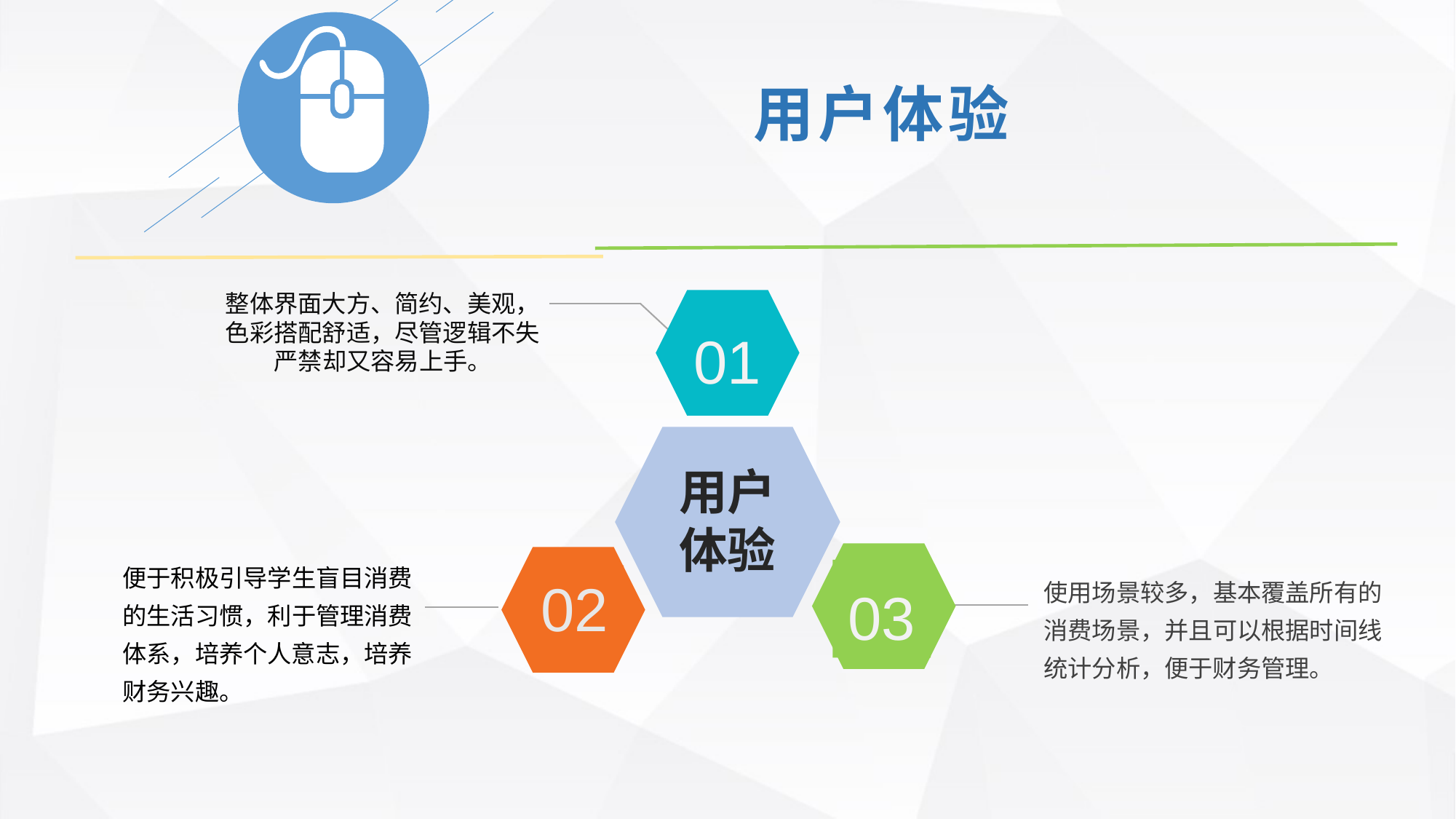

用户体验
整体界面大方、简约、美观，色彩搭配舒适，尽管逻辑不失严禁却又容易上手。

01

用户体验

03

02
便于积极引导学生盲目消费的生活习惯，利于管理消费体系，培养个人意志，培养财务兴趣。

使用场景较多，基本覆盖所有的消费场景，并且可以根据时间线统计分析，便于财务管理。